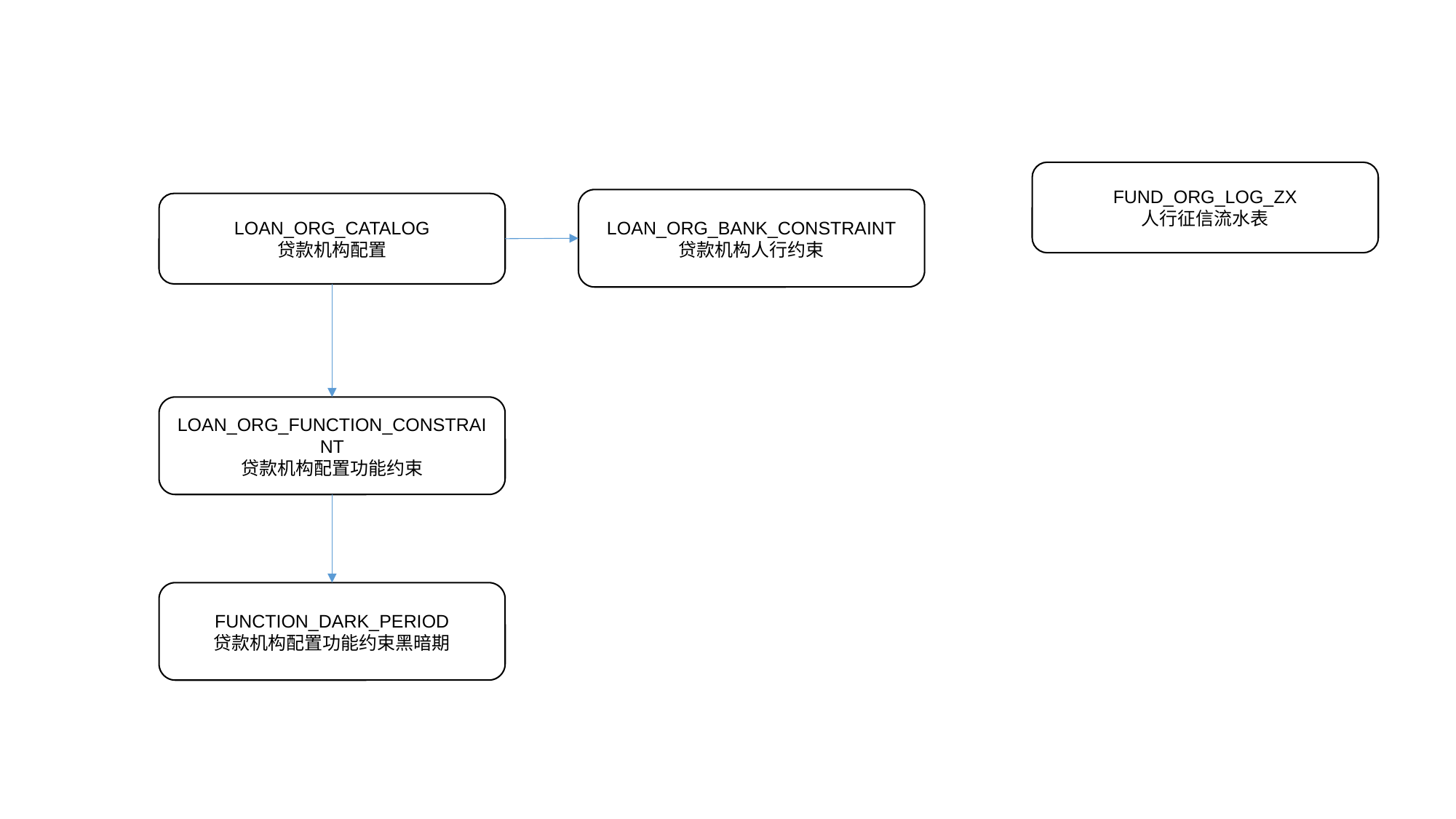

FUND_ORG_LOG_ZX
人行征信流水表
LOAN_ORG_BANK_CONSTRAINT
贷款机构人行约束
LOAN_ORG_CATALOG
贷款机构配置
LOAN_ORG_FUNCTION_CONSTRAINT
贷款机构配置功能约束
FUNCTION_DARK_PERIOD
贷款机构配置功能约束黑暗期